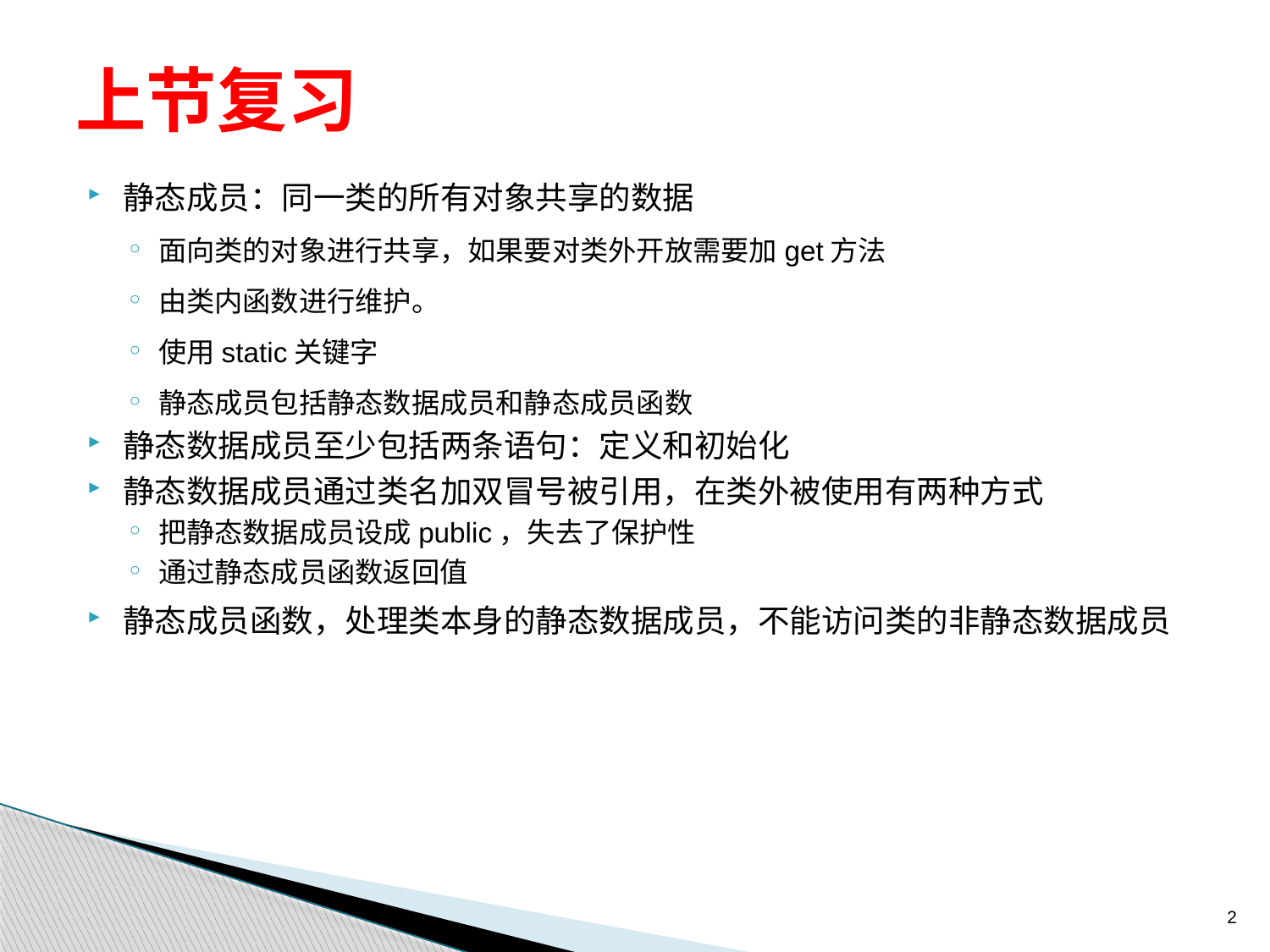

# 上节复习
静态成员：同一类的所有对象共享的数据
面向类的对象进行共享，如果要对类外开放需要加get方法
由类内函数进行维护。
使用static关键字
静态成员包括静态数据成员和静态成员函数
静态数据成员至少包括两条语句：定义和初始化
静态数据成员通过类名加双冒号被引用，在类外被使用有两种方式
把静态数据成员设成public，失去了保护性
通过静态成员函数返回值
静态成员函数，处理类本身的静态数据成员，不能访问类的非静态数据成员

2